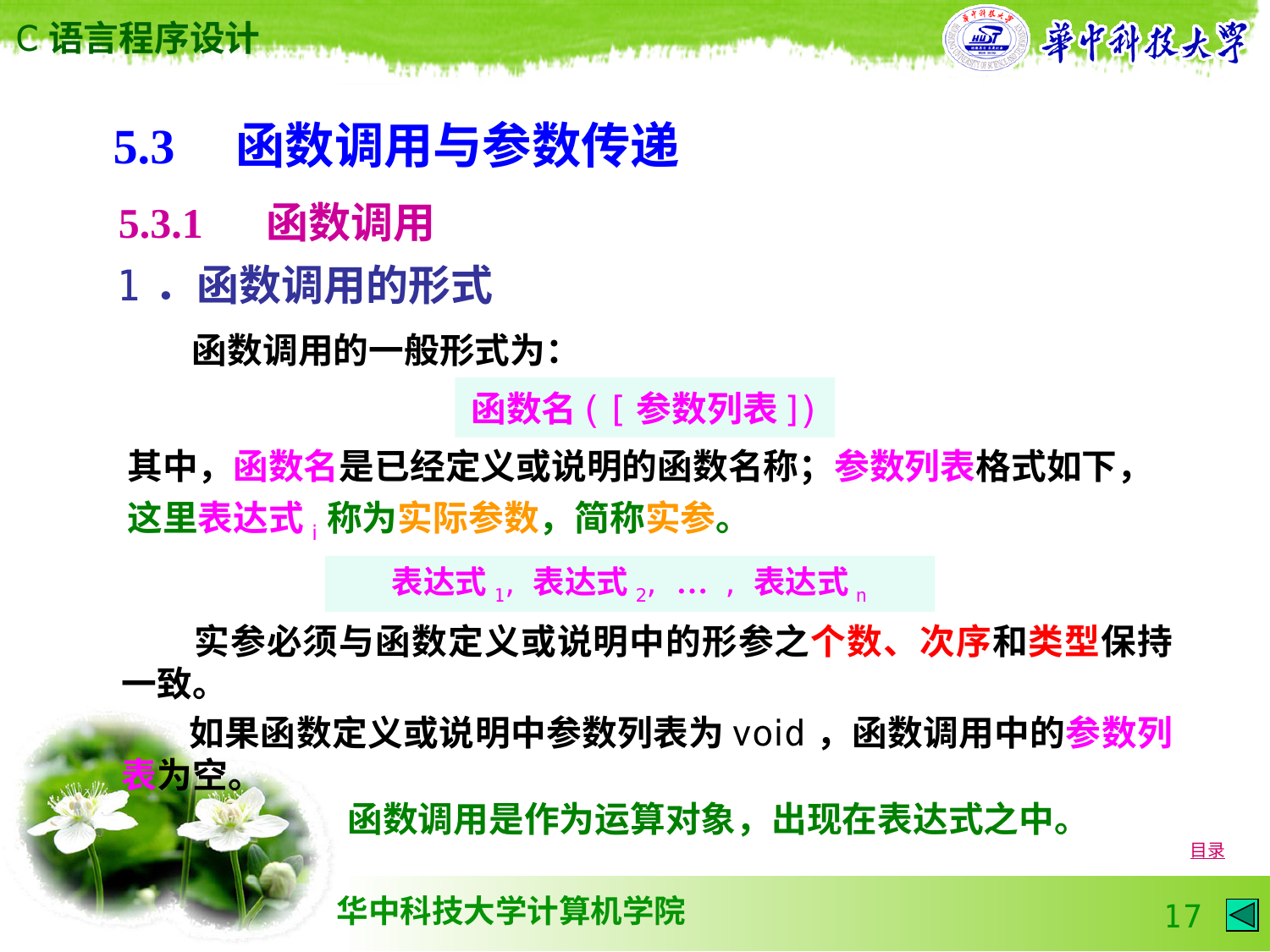

5.3　函数调用与参数传递
5.3.1 　函数调用
1．函数调用的形式
       函数调用的一般形式为：
函数名( [参数列表])
其中，函数名是已经定义或说明的函数名称；参数列表格式如下，这里表达式i称为实际参数，简称实参。

表达式1, 表达式2,  …  , 表达式n
       实参必须与函数定义或说明中的形参之个数、次序和类型保持一致。
       如果函数定义或说明中参数列表为void，函数调用中的参数列表为空。
函数调用是作为运算对象，出现在表达式之中。
目录
17